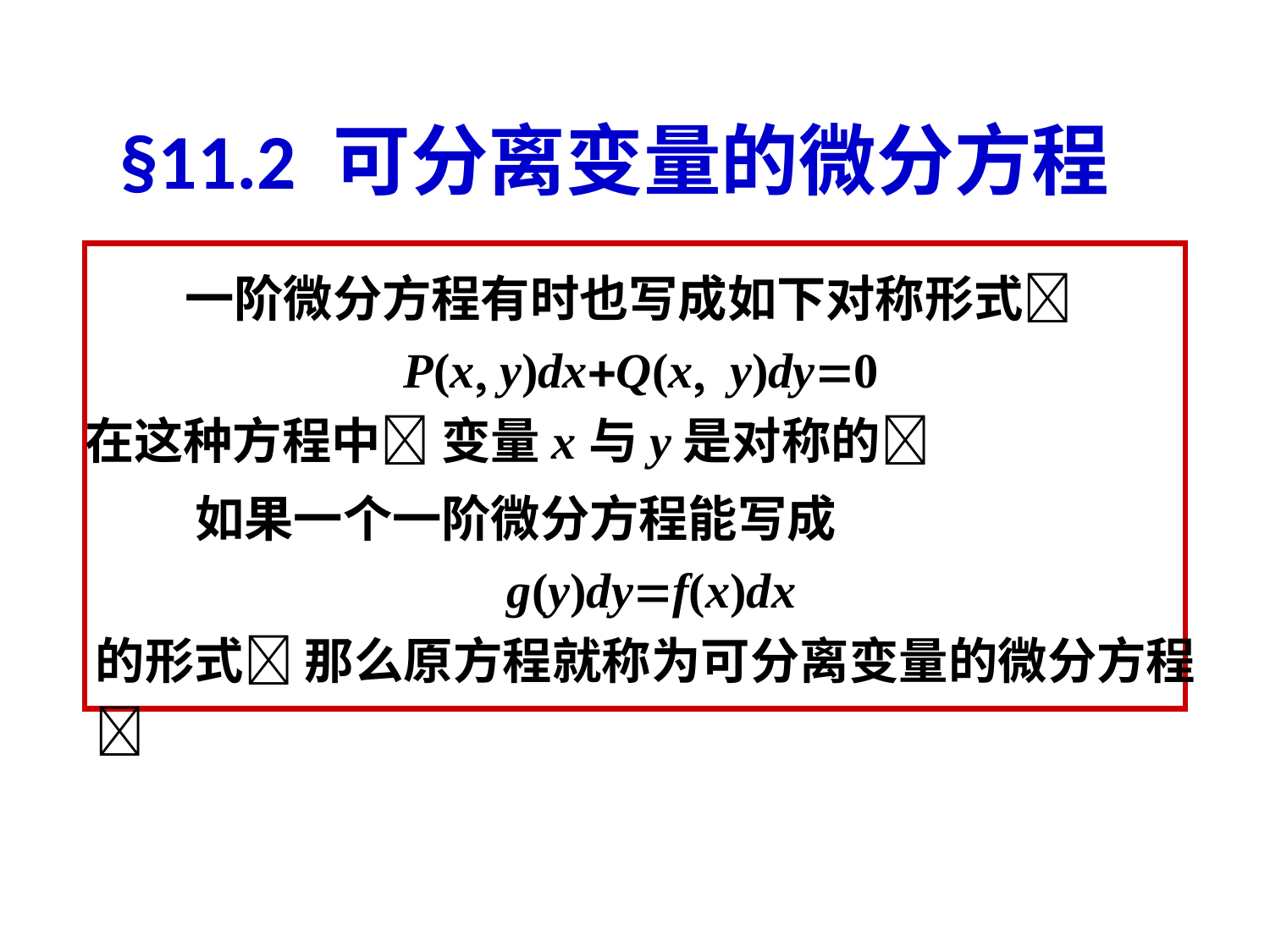

# §11.2 可分离变量的微分方程

        一阶微分方程有时也写成如下对称形式:
 P(x, y)dx+Q(x, y)dy=0
在这种方程中, 变量x与y是对称的.
        如果一个一阶微分方程能写成
 g(y)dy=f(x)dx
的形式, 那么原方程就称为可分离变量的微分方程.